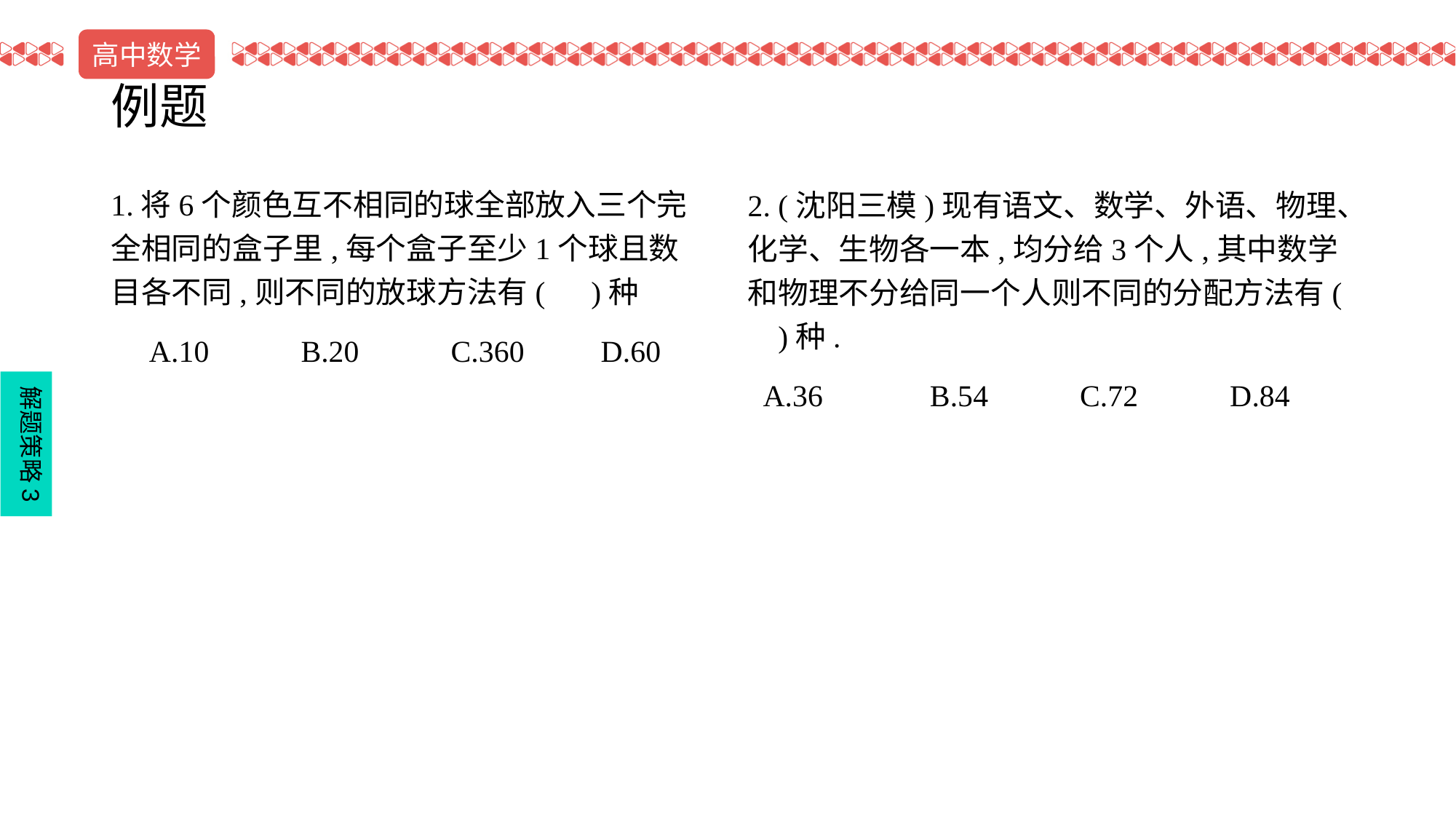

# 例题
1.将6个颜色互不相同的球全部放入三个完全相同的盒子里,每个盒子至少1个球且数目各不同,则不同的放球方法有(      )种
     A.10            B.20            C.360          D.60

2. (沈阳三模)现有语文、数学、外语、物理、化学、生物各一本,均分给3个人,其中数学和物理不分给同一个人则不同的分配方法有(     )种.
  A.36              B.54            C.72            D.84

解题策略3
19